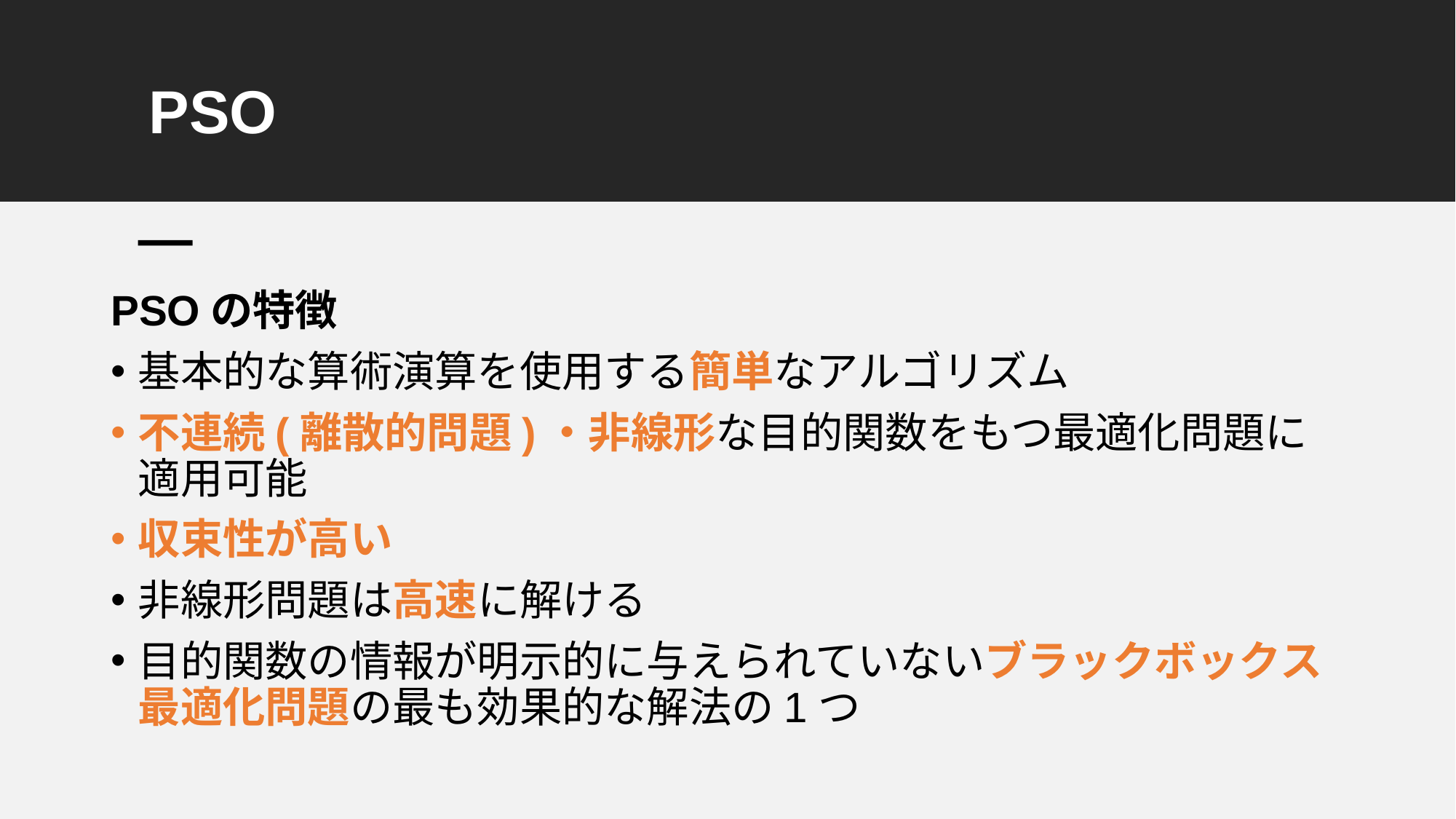

# PSO

PSOの特徴
基本的な算術演算を使用する簡単なアルゴリズム
不連続(離散的問題)・非線形な目的関数をもつ最適化問題に適用可能
収束性が高い
非線形問題は高速に解ける
目的関数の情報が明示的に与えられていないブラックボックス最適化問題の最も効果的な解法の1つ